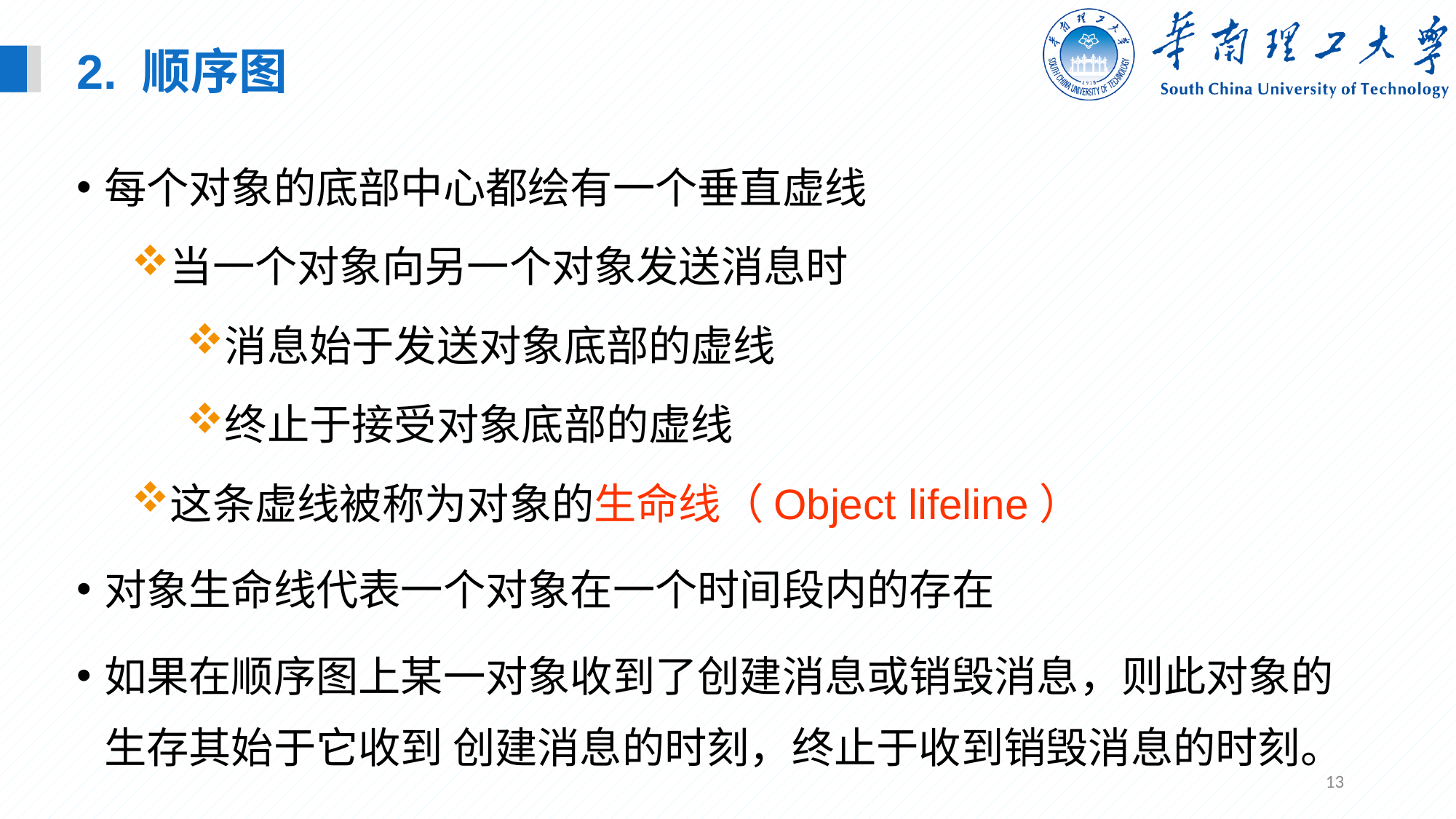

2. 顺序图
每个对象的底部中心都绘有一个垂直虚线
当一个对象向另一个对象发送消息时
消息始于发送对象底部的虚线
终止于接受对象底部的虚线
这条虚线被称为对象的生命线（Object lifeline）
对象生命线代表一个对象在一个时间段内的存在
如果在顺序图上某一对象收到了创建消息或销毁消息，则此对象的生存其始于它收到 创建消息的时刻，终止于收到销毁消息的时刻。
13